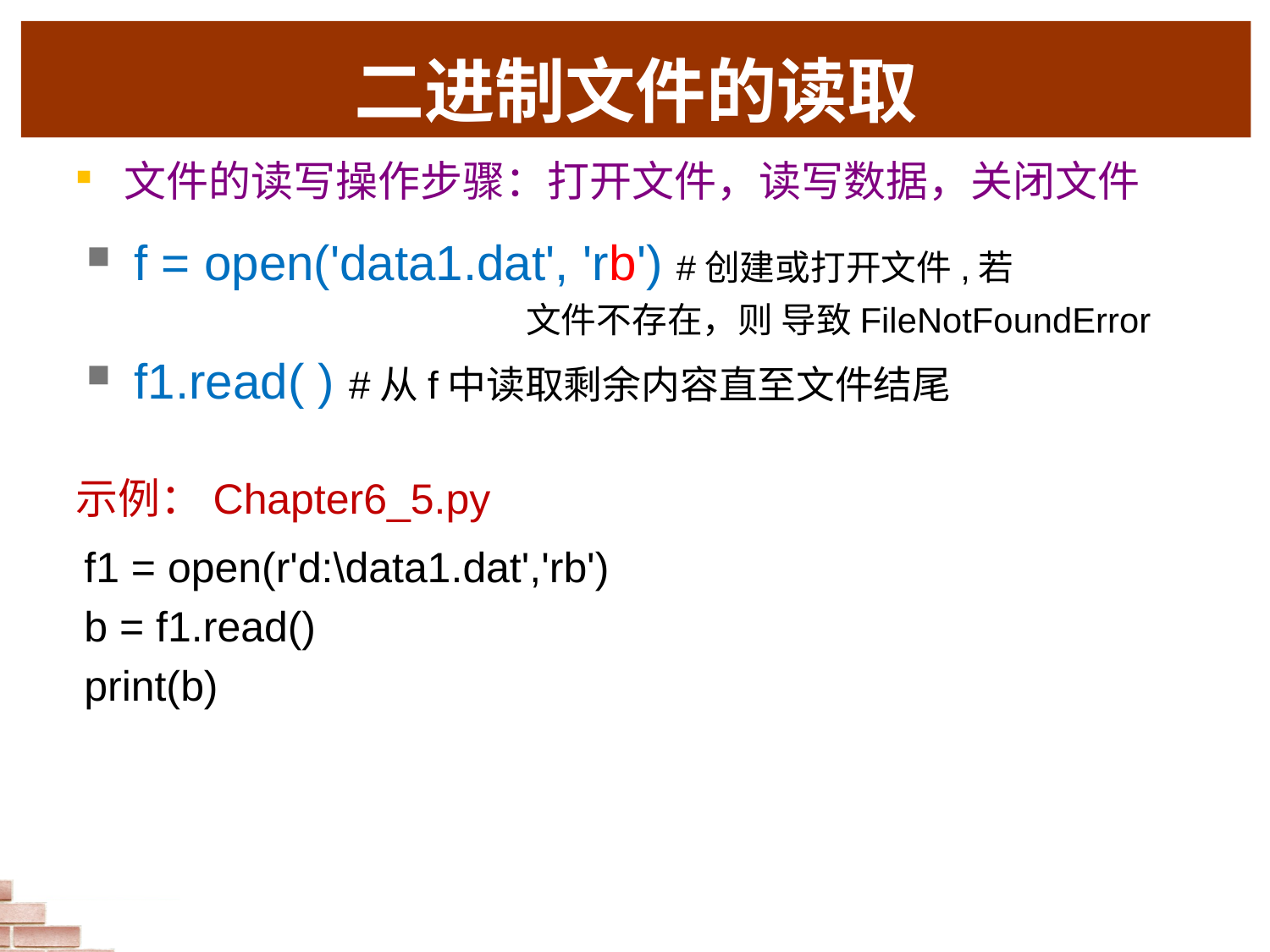

二进制文件的读取
文件的读写操作步骤：打开文件，读写数据，关闭文件
f = open('data1.dat', 'rb') #创建或打开文件,若
                                                       文件不存在，则 导致FileNotFoundError
f1.read( ) #从f中读取剩余内容直至文件结尾
示例：Chapter6_5.py
f1 = open(r'd:\data1.dat','rb')
b = f1.read()
print(b)